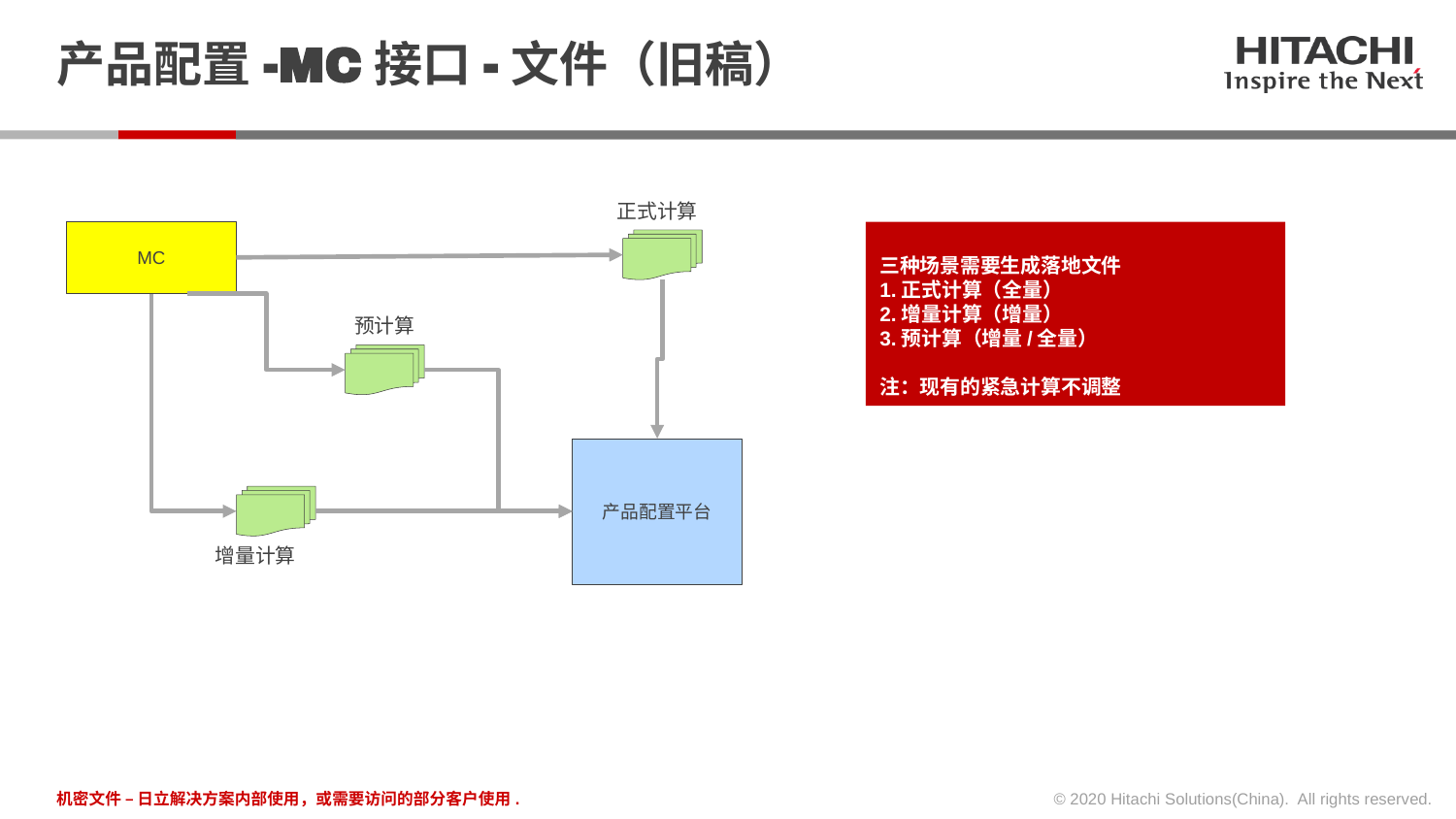

# 产品配置-MC接口-文件（旧稿）
MC
正式计算

三种场景需要生成落地文件
1.正式计算（全量）
2.增量计算（增量）
3.预计算（增量/全量）

注：现有的紧急计算不调整

预计算

产品配置平台

增量计算